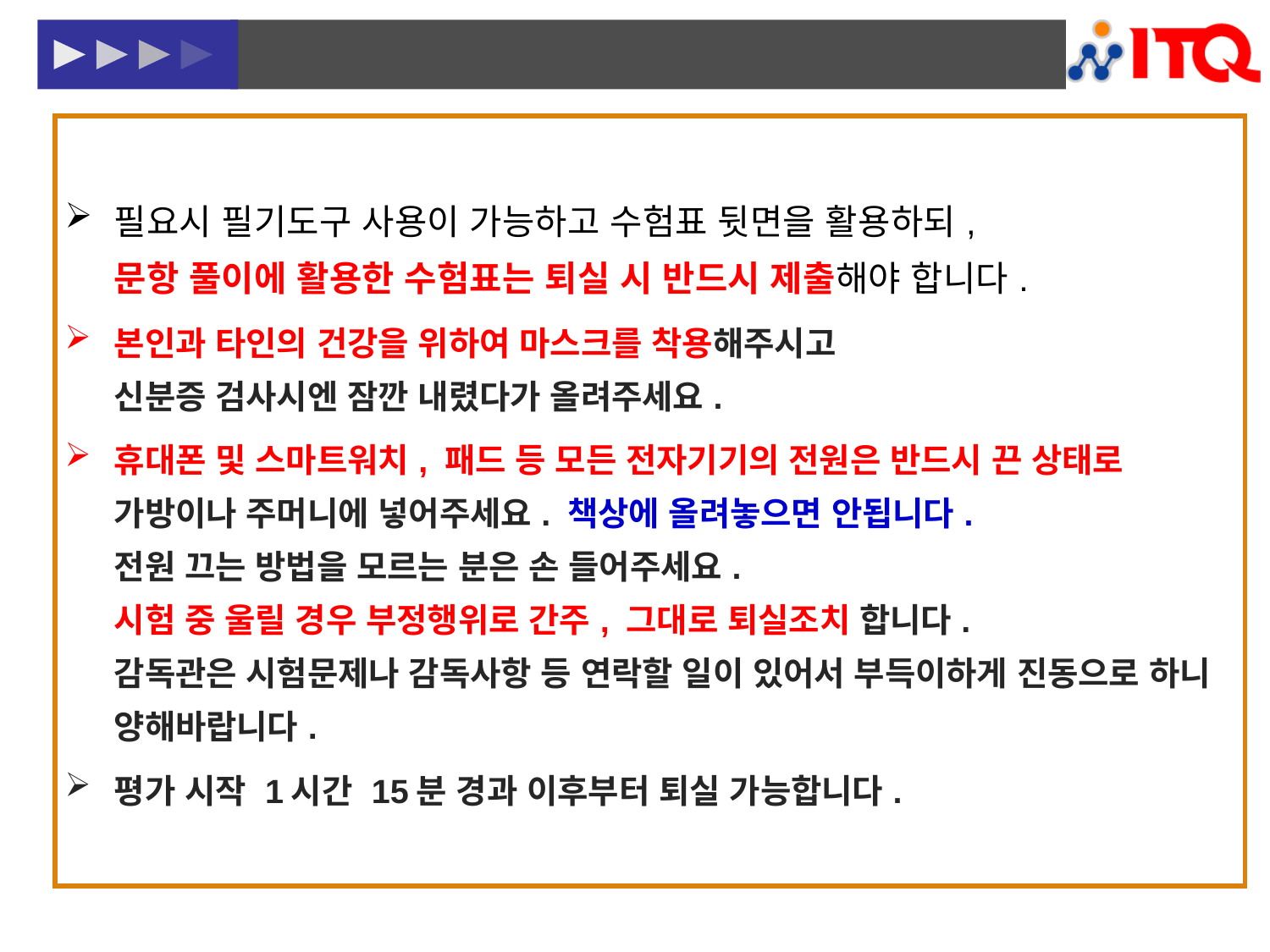

시험중 공지 사항
| 필요시 필기도구 사용이 가능하고 수험표 뒷면을 활용하되, 문항 풀이에 활용한 수험표는 퇴실 시 반드시 제출해야 합니다. 본인과 타인의 건강을 위하여 마스크를 착용해주시고 신분증 검사시엔 잠깐 내렸다가 올려주세요. 휴대폰 및 스마트워치, 패드 등 모든 전자기기의 전원은 반드시 끈 상태로 가방이나 주머니에 넣어주세요. 책상에 올려놓으면 안됩니다. 전원 끄는 방법을 모르는 분은 손 들어주세요. 시험 중 울릴 경우 부정행위로 간주, 그대로 퇴실조치 합니다. 감독관은 시험문제나 감독사항 등 연락할 일이 있어서 부득이하게 진동으로 하니 양해바랍니다. 평가 시작 1시간 15분 경과 이후부터 퇴실 가능합니다. |
| --- |